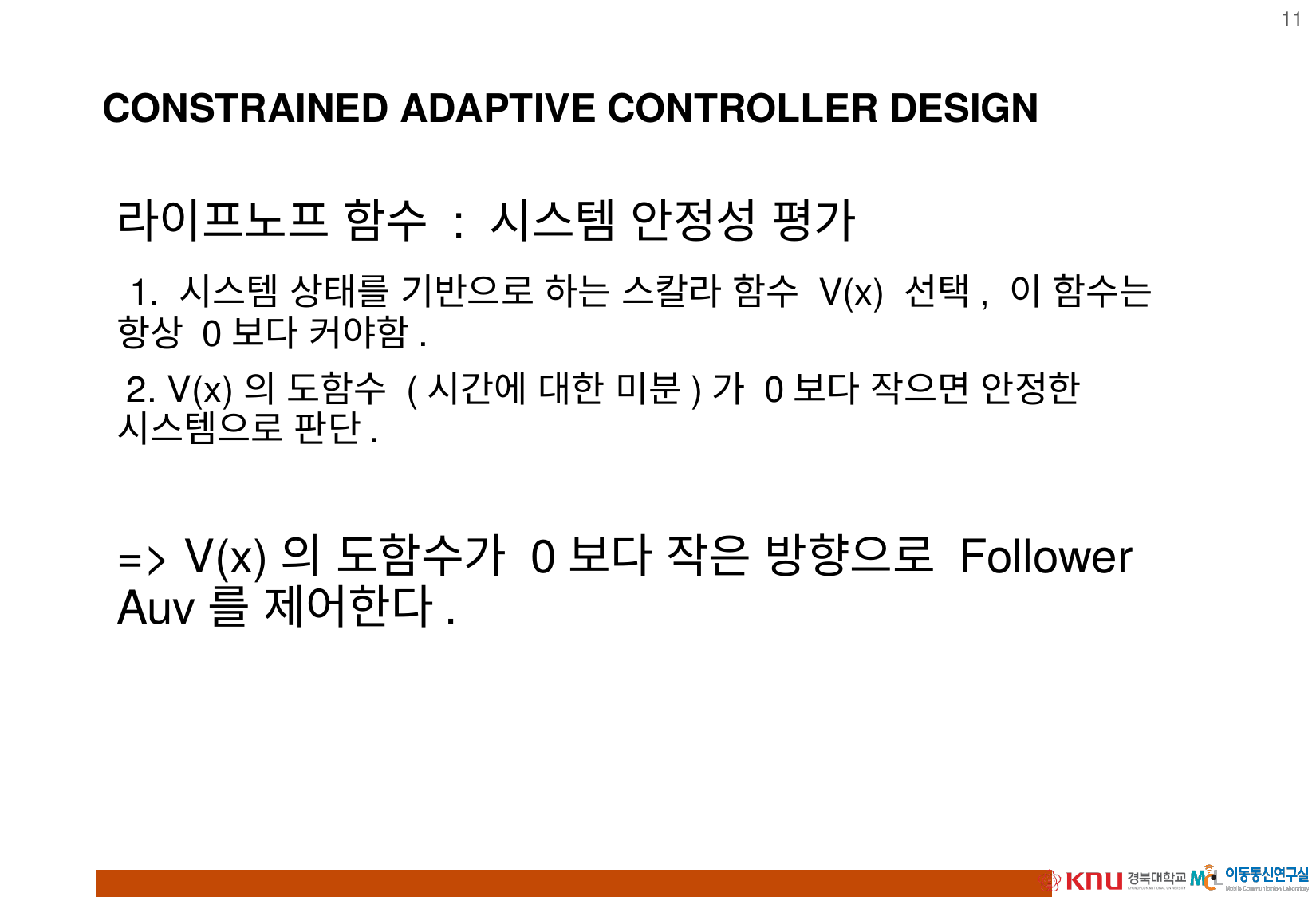

# CONSTRAINED ADAPTIVE CONTROLLER DESIGN
라이프노프 함수 : 시스템 안정성 평가
 1. 시스템 상태를 기반으로 하는 스칼라 함수 V(x) 선택, 이 함수는 항상 0보다 커야함.
 2. V(x)의 도함수 (시간에 대한 미분)가 0보다 작으면 안정한 시스템으로 판단.

=> V(x)의 도함수가 0보다 작은 방향으로 Follower Auv를 제어한다.